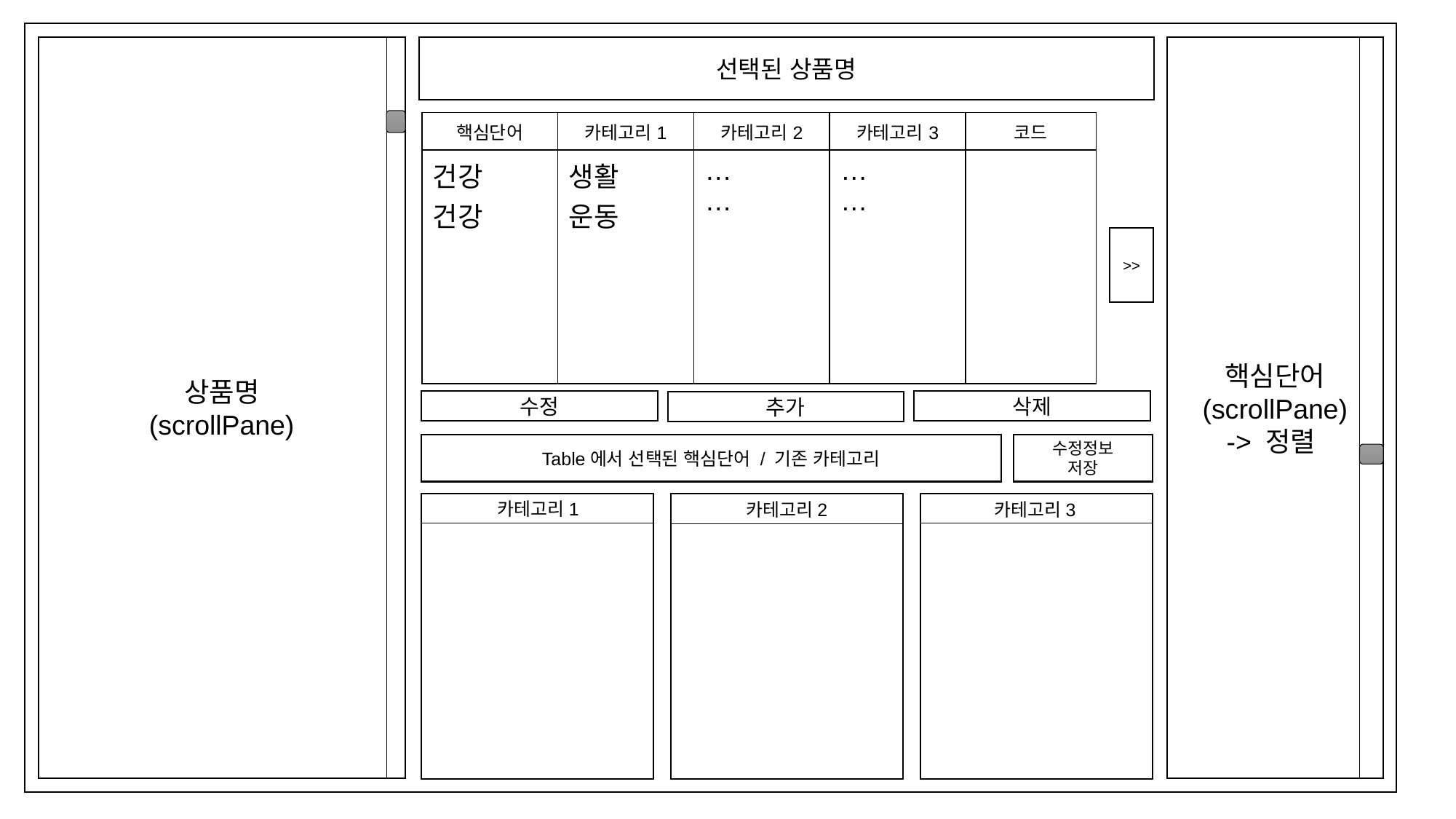

선택된 상품명
상품명
(scrollPane)

핵심단어
(scrollPane)
-> 정렬

| 핵심단어 | 카테고리1 | 카테고리2 | 카테고리3 | 코드 |
| --- | --- | --- | --- | --- |
| 건강 건강 | 생활 운동 | … … | … … |  |
>>
수정
삭제
추가
Table에서 선택된 핵심단어 / 기존 카테고리
수정정보
저장

카테고리1
카테고리3
카테고리2